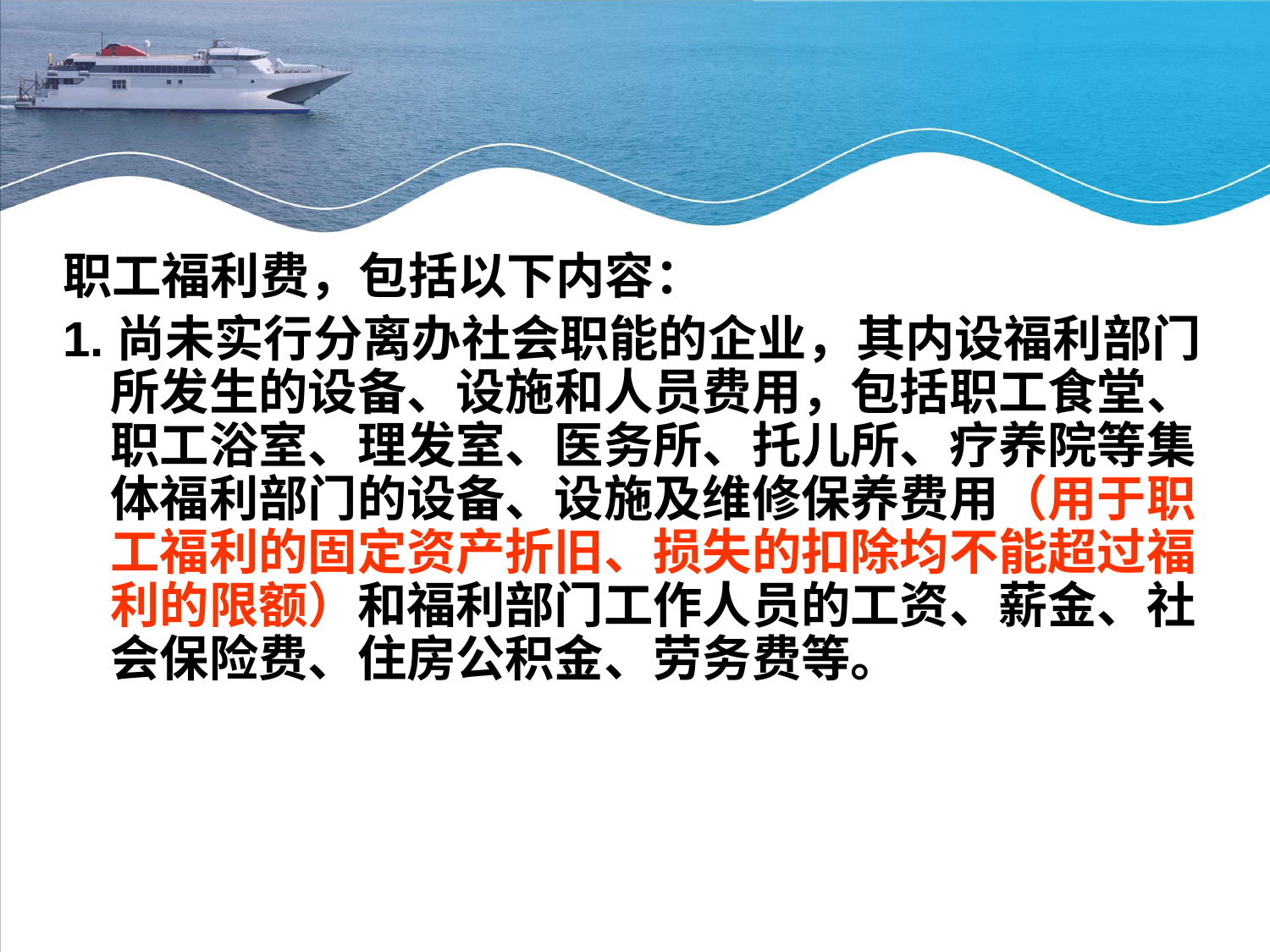

#
职工福利费，包括以下内容：
1.尚未实行分离办社会职能的企业，其内设福利部门所发生的设备、设施和人员费用，包括职工食堂、职工浴室、理发室、医务所、托儿所、疗养院等集体福利部门的设备、设施及维修保养费用（用于职工福利的固定资产折旧、损失的扣除均不能超过福利的限额）和福利部门工作人员的工资、薪金、社会保险费、住房公积金、劳务费等。